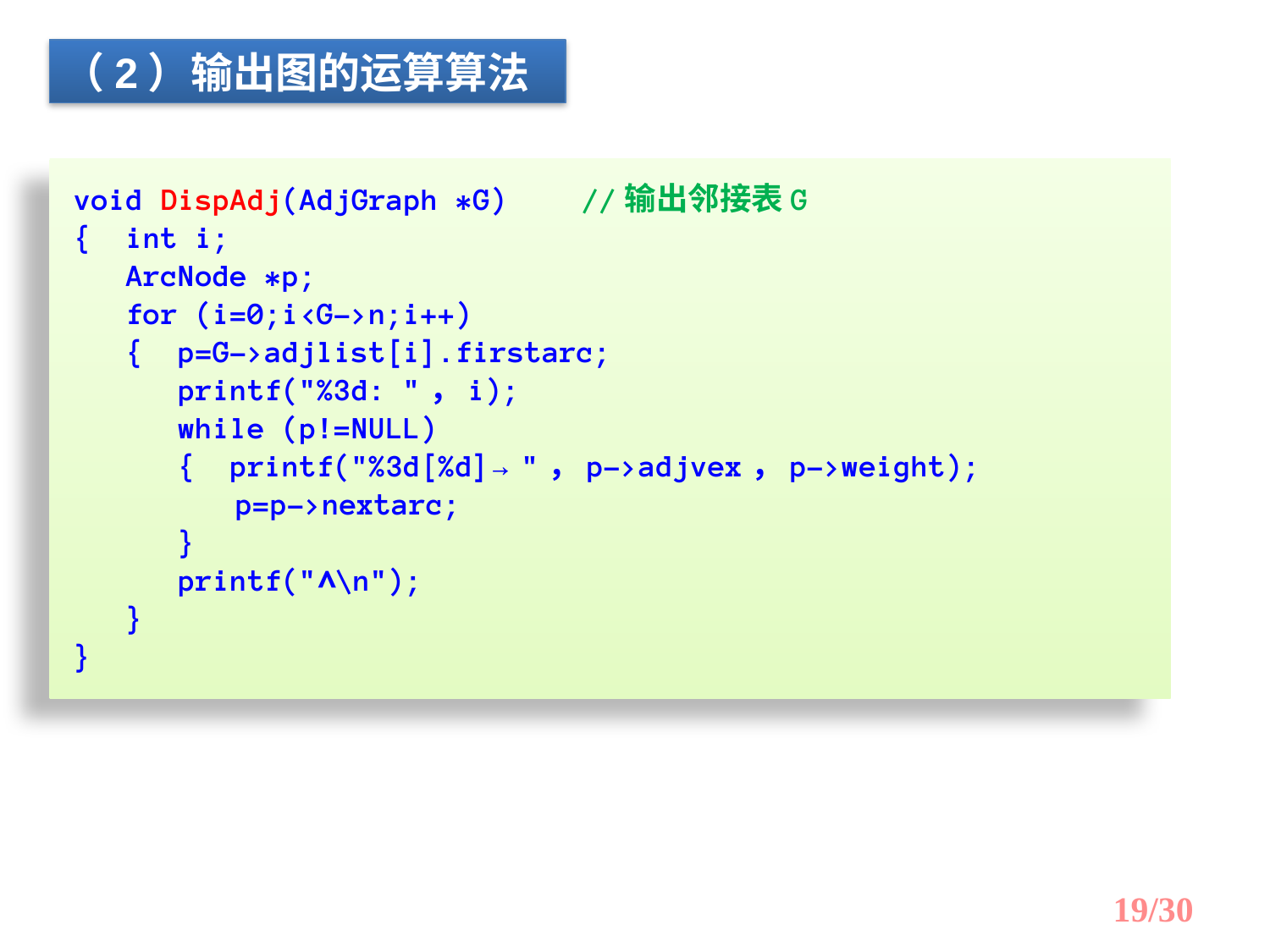

（2）输出图的运算算法
void DispAdj(AdjGraph *G)	//输出邻接表G
{  int i;
   ArcNode *p;
   for (i=0;i<G->n;i++)
   {  p=G->adjlist[i].firstarc;
      printf("%3d: "，i);
      while (p!=NULL)
      {  printf("%3d[%d]→"，p->adjvex，p->weight);
	  p=p->nextarc;
      }
      printf("∧\n");
   }
}
19/30